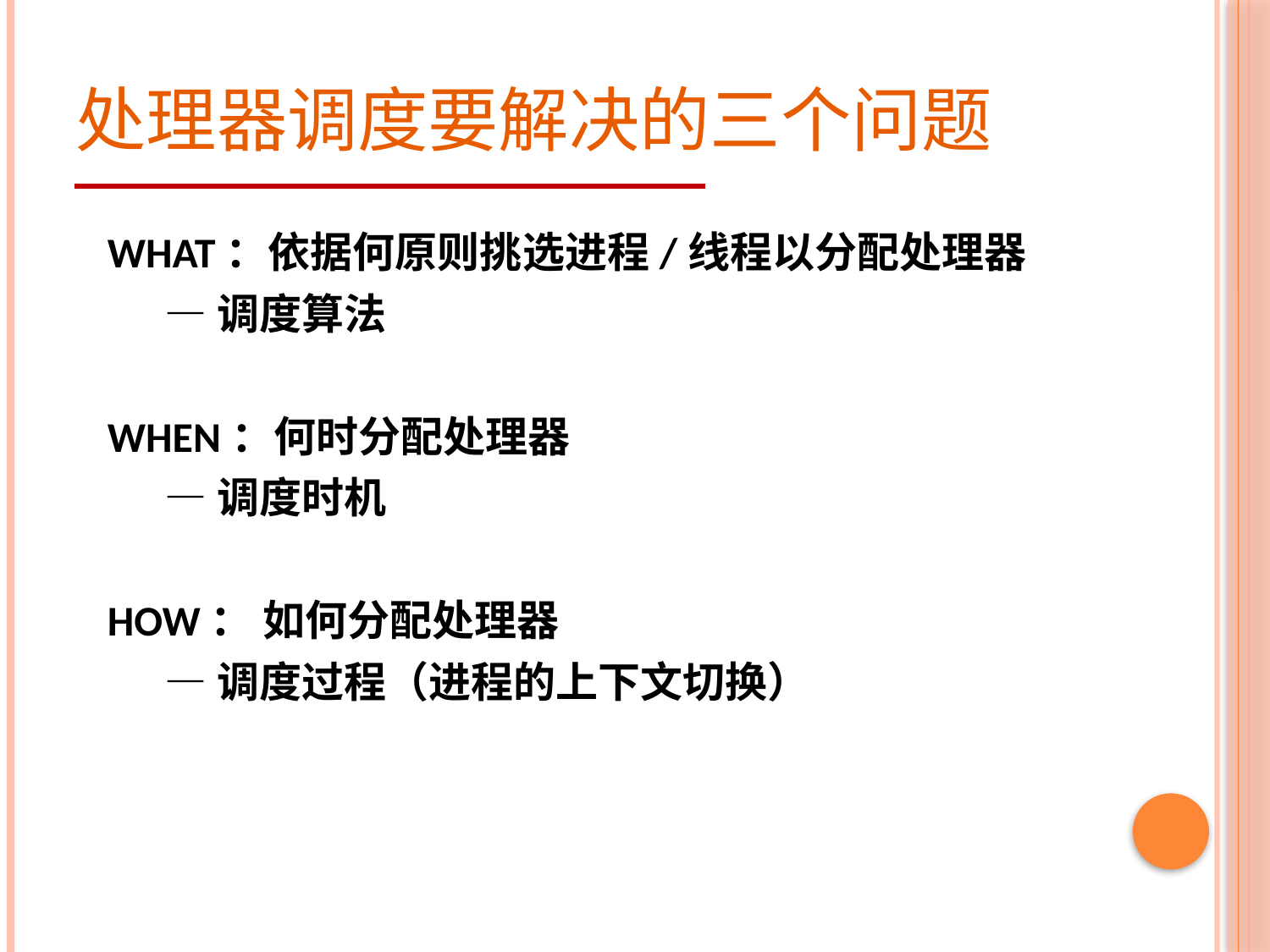

# 处理器调度要解决的三个问题
WHAT：依据何原则挑选进程/线程以分配处理器
      —调度算法

WHEN：何时分配处理器
      —调度时机

HOW： 如何分配处理器
      —调度过程（进程的上下文切换）